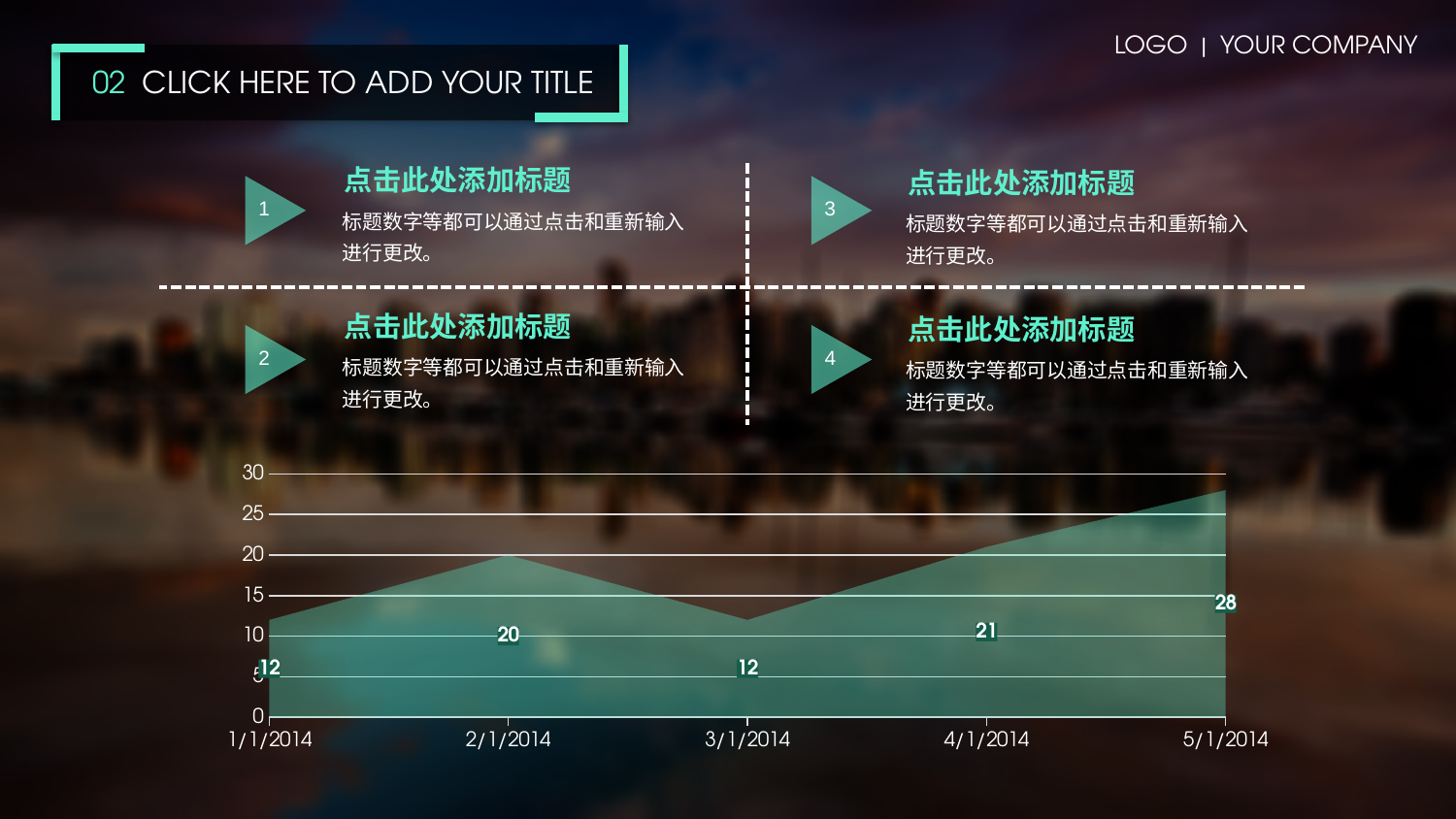

LOGO  |  YOUR COMPANY

02  CLICK HERE TO ADD YOUR TITLE
点击此处添加标题
标题数字等都可以通过点击和重新输入进行更改。
点击此处添加标题
标题数字等都可以通过点击和重新输入进行更改。

1
3
点击此处添加标题
标题数字等都可以通过点击和重新输入进行更改。
点击此处添加标题
标题数字等都可以通过点击和重新输入进行更改。

2
4

### Chart

| Category | sale |
|---|---|
| 41640 | 12.0 |
| 41671 | 20.0 |
| 41699 | 12.0 |
| 41730 | 21.0 |
| 41760 | 28.0 |